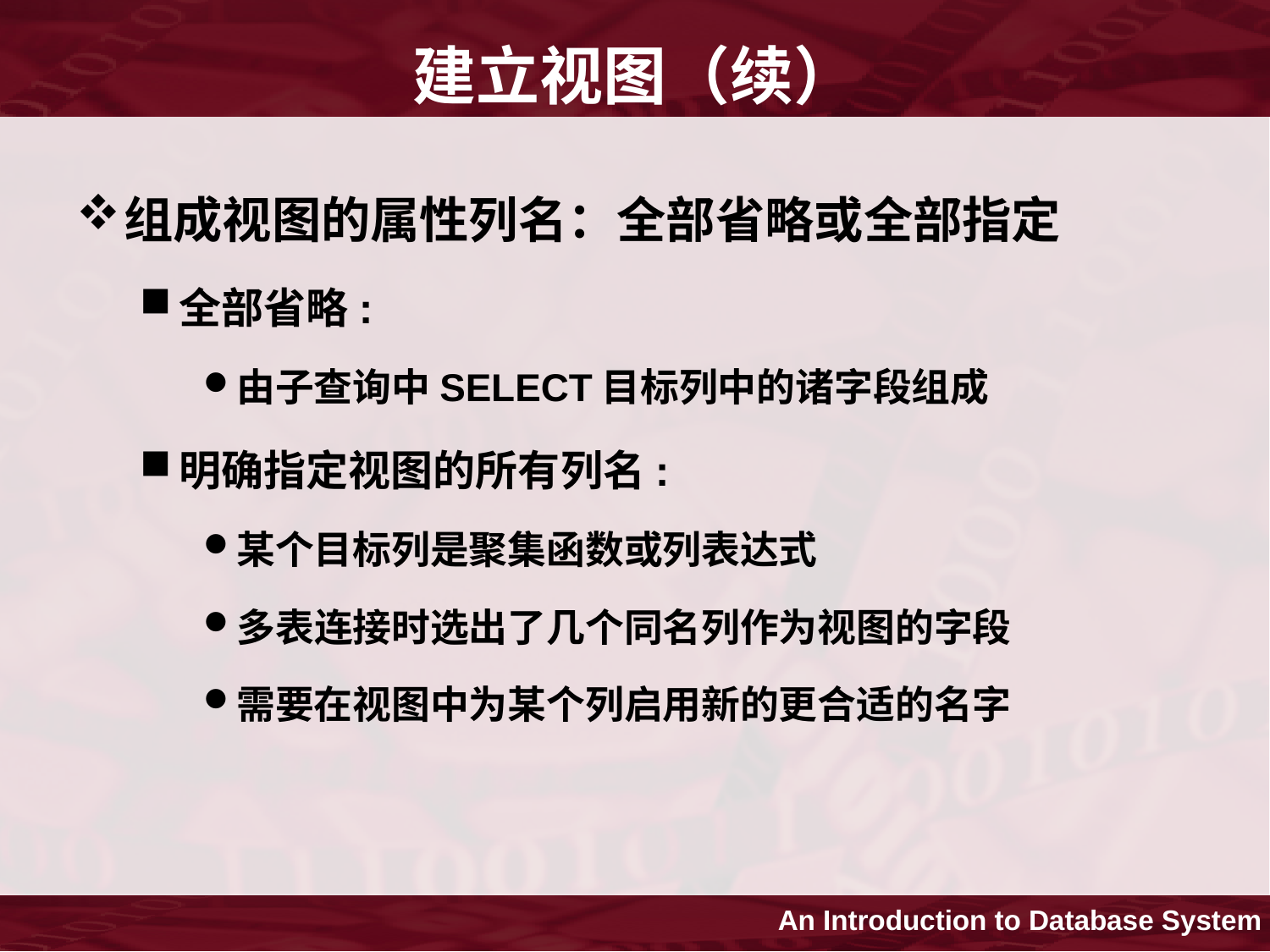

# 建立视图（续）
组成视图的属性列名：全部省略或全部指定
全部省略:
由子查询中SELECT目标列中的诸字段组成
明确指定视图的所有列名:
某个目标列是聚集函数或列表达式
多表连接时选出了几个同名列作为视图的字段
需要在视图中为某个列启用新的更合适的名字